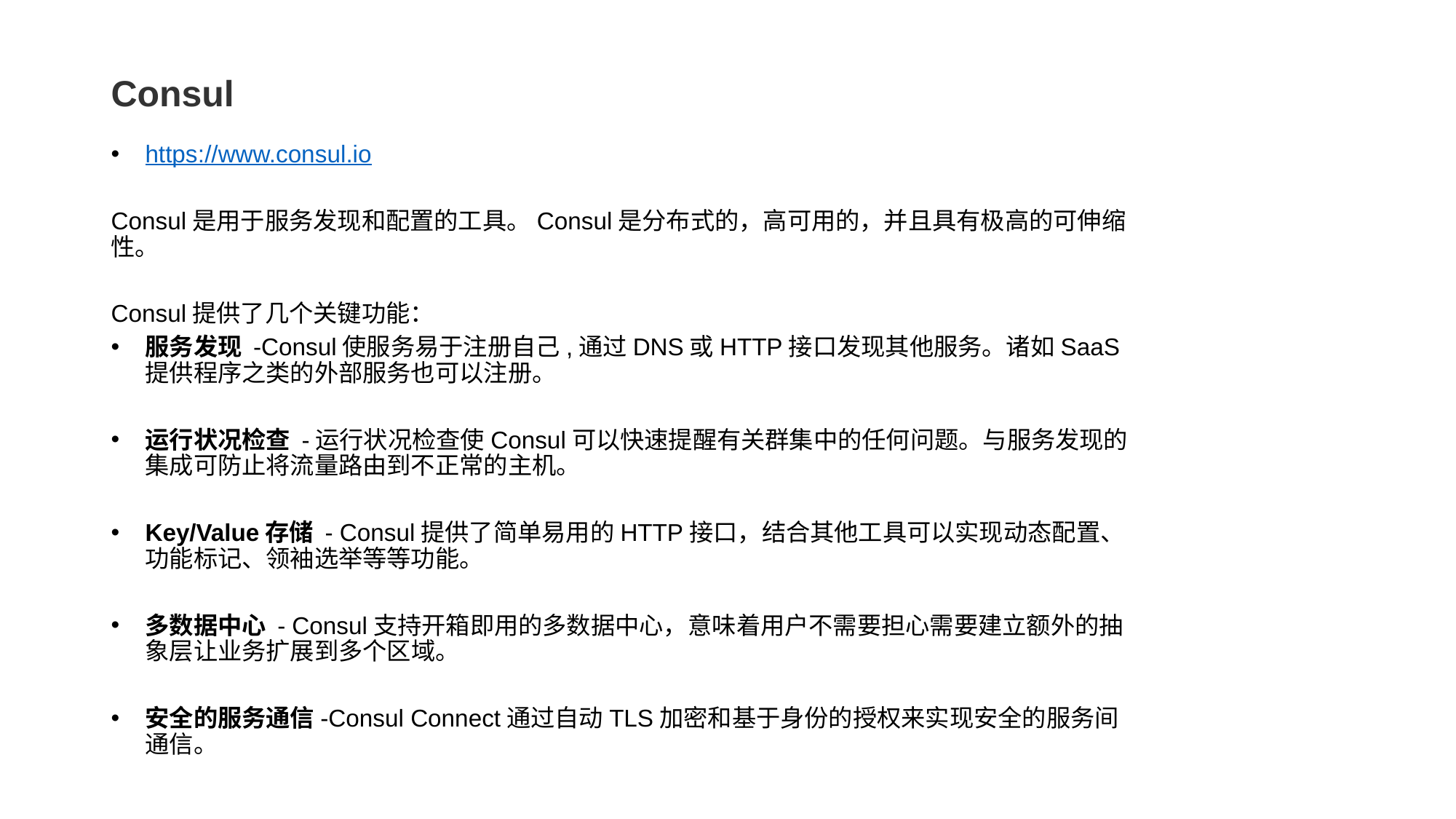

# Consul
https://www.consul.io

Consul是用于服务发现和配置的工具。Consul是分布式的，高可用的，并且具有极高的可伸缩性。

Consul提供了几个关键功能：
服务发现 -Consul使服务易于注册自己,通过DNS或HTTP接口发现其他服务。诸如SaaS提供程序之类的外部服务也可以注册。

运行状况检查 -运行状况检查使Consul可以快速提醒有关群集中的任何问题。与服务发现的集成可防止将流量路由到不正常的主机。

Key/Value存储 - Consul提供了简单易用的HTTP接口，结合其他工具可以实现动态配置、功能标记、领袖选举等等功能。

多数据中心 - Consul支持开箱即用的多数据中心，意味着用户不需要担心需要建立额外的抽象层让业务扩展到多个区域。

安全的服务通信-Consul Connect通过自动TLS加密和基于身份的授权来实现安全的服务间通信。